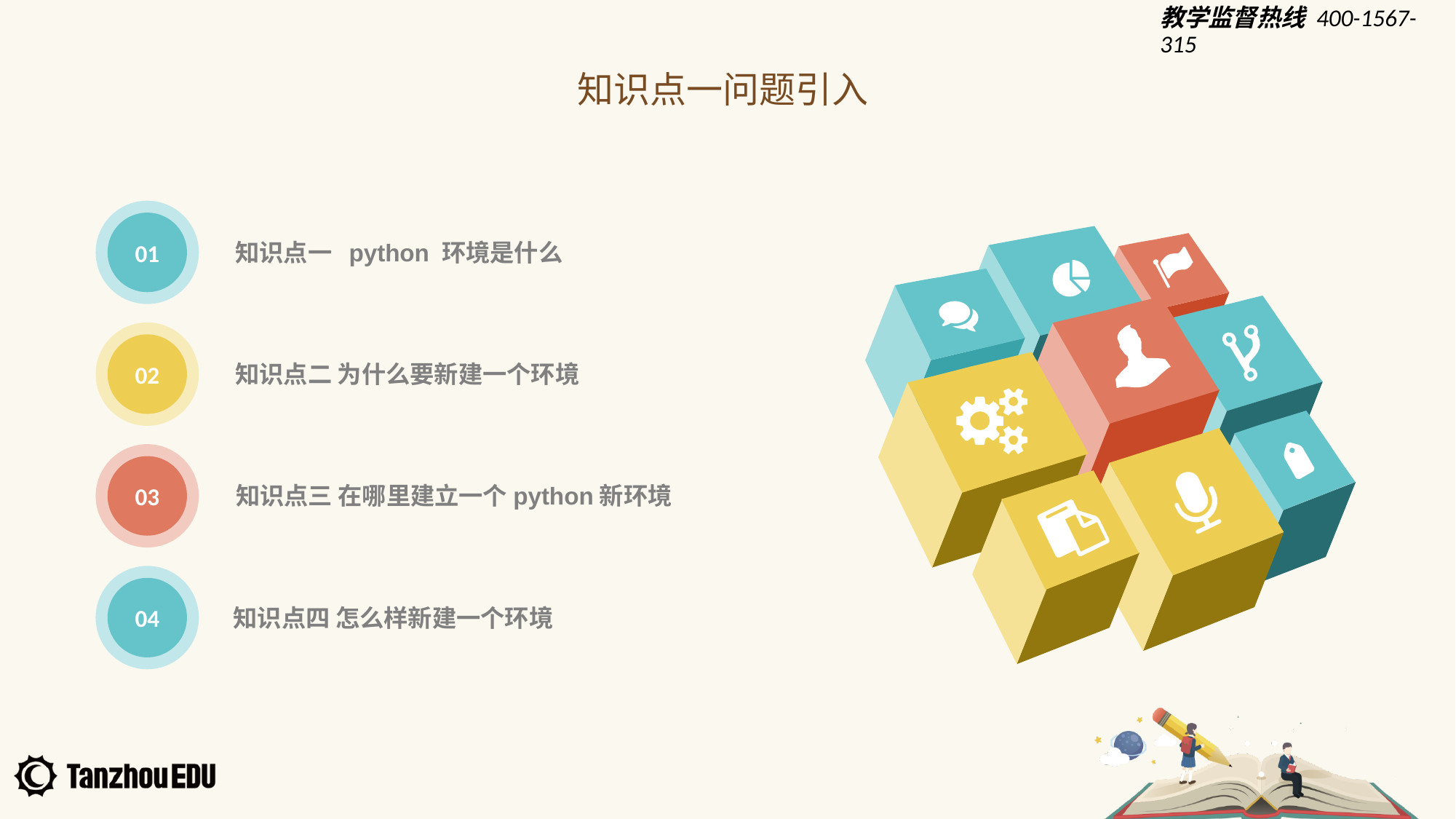

知识点一问题引入

01

知识点一  python 环境是什么

02

知识点二 为什么要新建一个环境

03

知识点三 在哪里建立一个python新环境

04
知识点四 怎么样新建一个环境